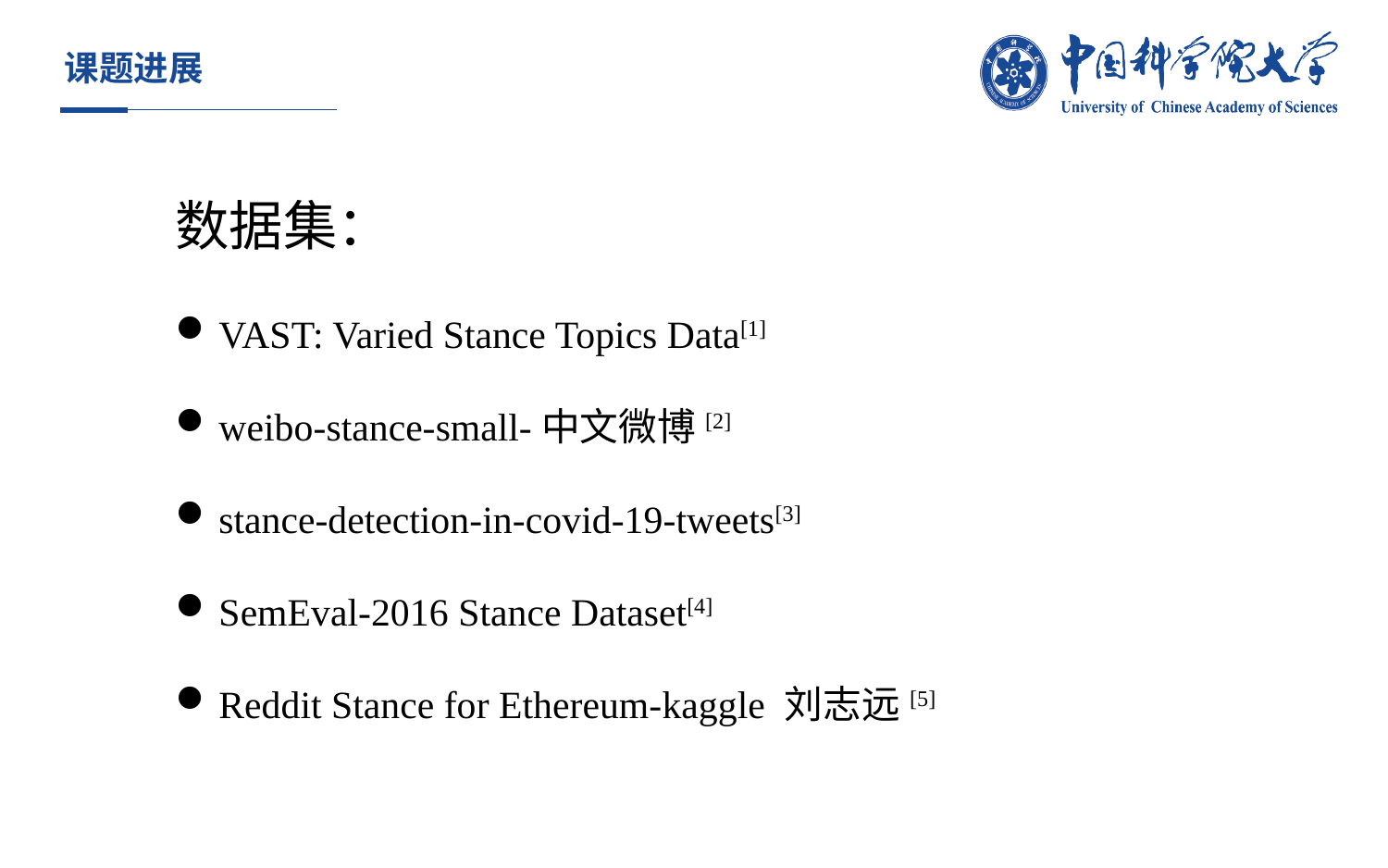

# 课题进展
数据集：
VAST: Varied Stance Topics Data[1]

weibo-stance-small-中文微博[2]

stance-detection-in-covid-19-tweets[3]

SemEval-2016 Stance Dataset[4]

Reddit Stance for Ethereum-kaggle 刘志远[5]